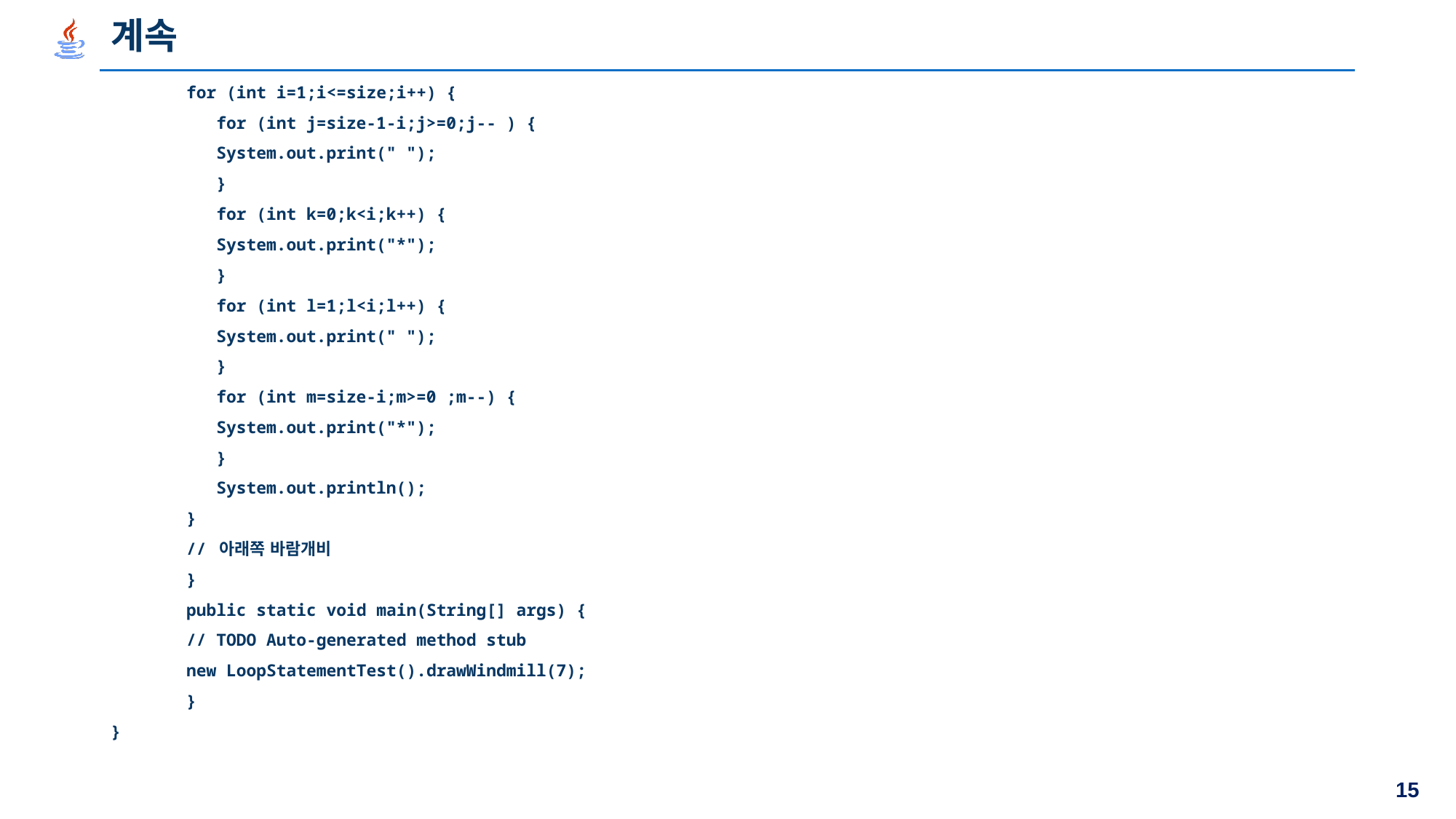

# 계속
		for (int i=1;i<=size;i++) {
		   for (int j=size-1-i;j>=0;j-- ) {
			   System.out.print(" ");
		   }
		   for (int k=0;k<i;k++) {
			   System.out.print("*");
		   }
		   for (int l=1;l<i;l++) {
			   System.out.print(" ");
		   }
		   for (int m=size-i;m>=0 ;m--) {
			   System.out.print("*");
		   }
		   System.out.println();
		}
		// 아래쪽 바람개비
	}
	public static void main(String[] args) {
		// TODO Auto-generated method stub
		new LoopStatementTest().drawWindmill(7);
	}
}

15